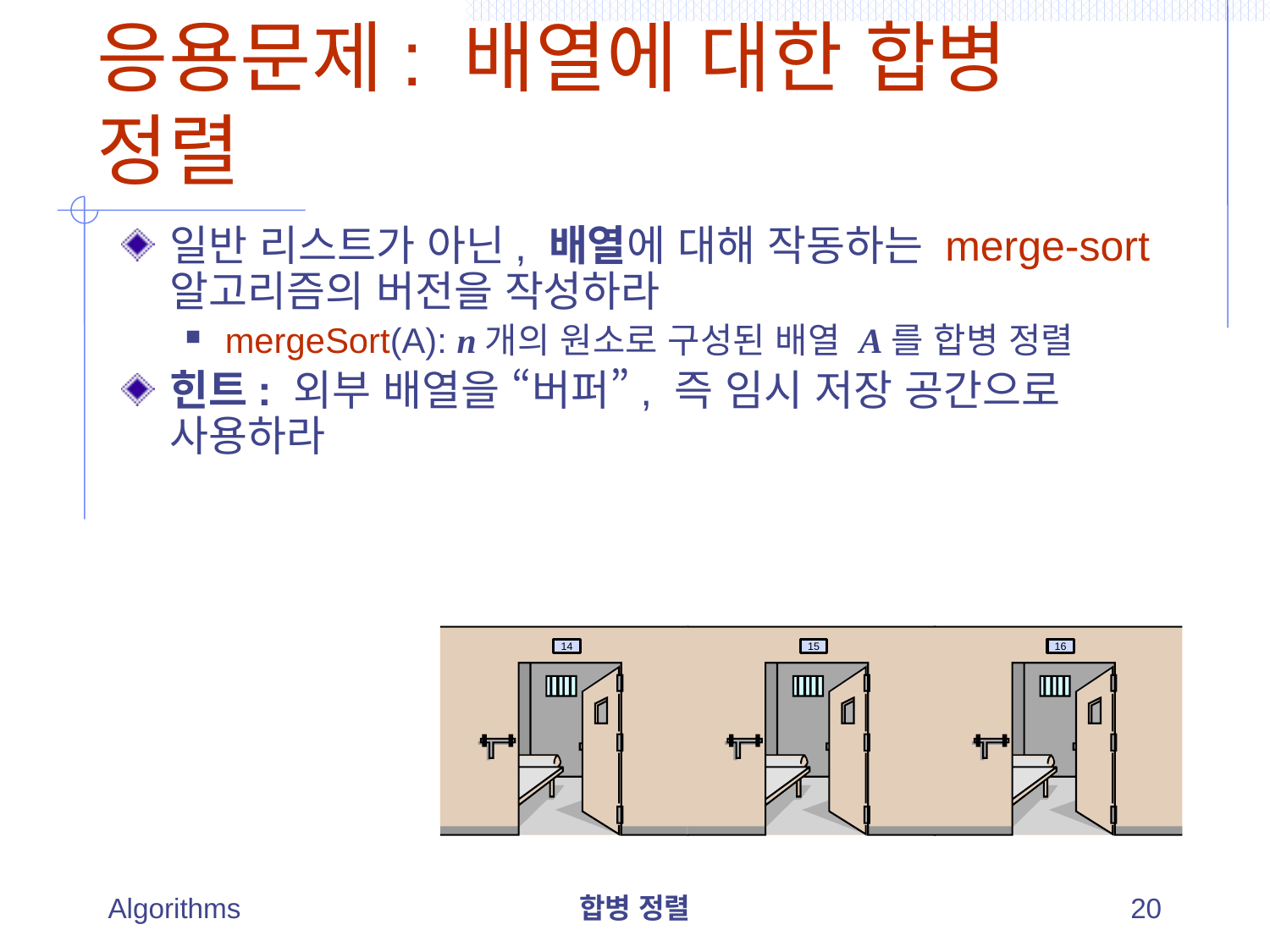

# 응용문제: 배열에 대한 합병 정렬
일반 리스트가 아닌, 배열에 대해 작동하는 merge-sort 알고리즘의 버전을 작성하라
mergeSort(A): n개의 원소로 구성된 배열 A를 합병 정렬
힌트: 외부 배열을 “버퍼”, 즉 임시 저장 공간으로 사용하라

14
15
16

Algorithms
합병 정렬
20